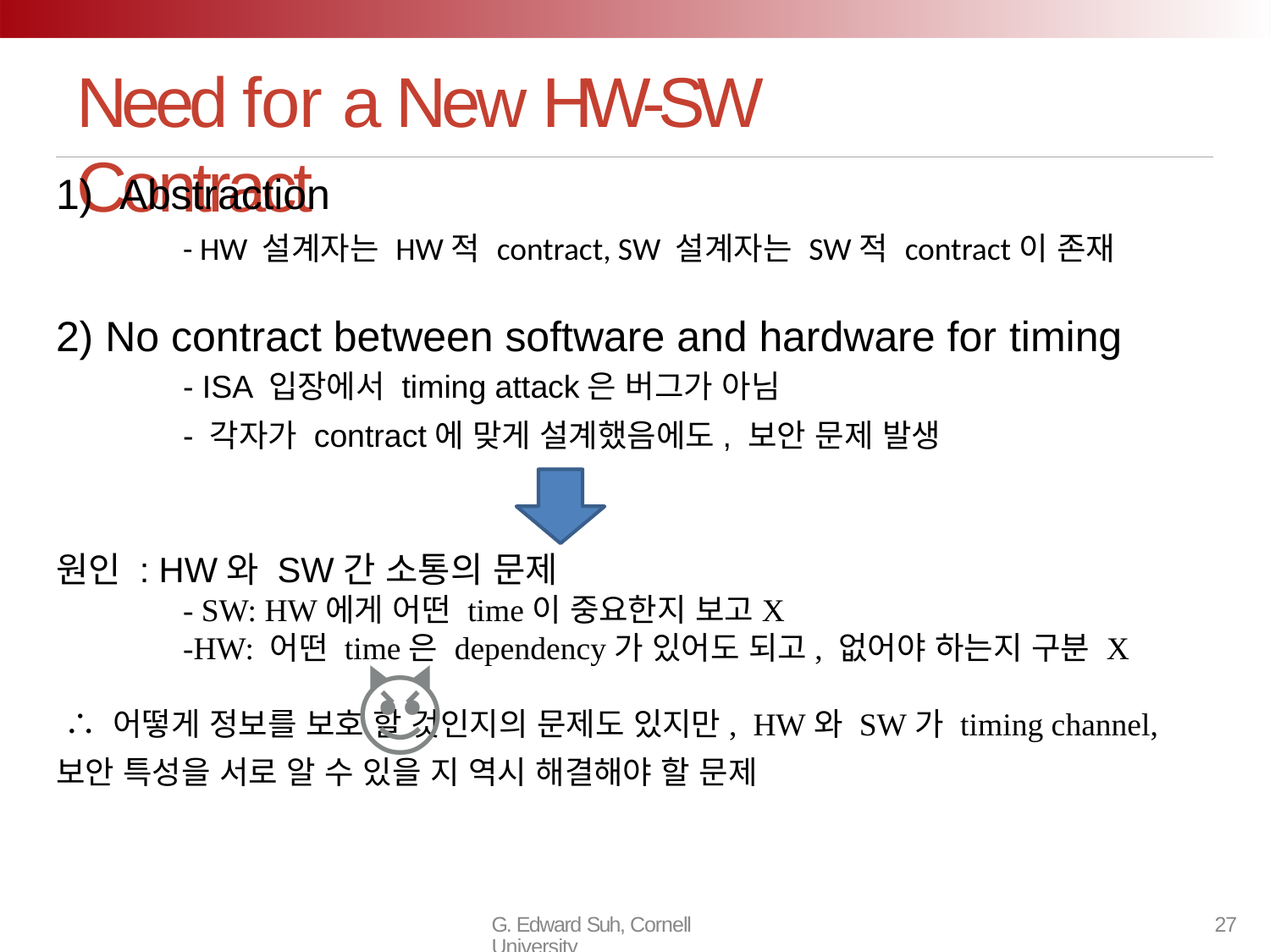

# Need for a New HW-SW Contract

Abstraction
	- HW 설계자는 HW적 contract, SW 설계자는 SW적 contract이 존재

2) No contract between software and hardware for timing
 	- ISA 입장에서 timing attack은 버그가 아님
	- 각자가 contract에 맞게 설계했음에도, 보안 문제 발생

원인 : HW와 SW간 소통의 문제
	- SW: HW에게 어떤 time이 중요한지 보고X
	-HW: 어떤 time은 dependency가 있어도 되고, 없어야 하는지 구분 X

 ∴ 어떻게 정보를 보호 할 것인지의 문제도 있지만,  HW와 SW가 timing channel, 보안 특성을 서로 알 수 있을 지 역시 해결해야 할 문제GRAMMING  LANGUAGES

😈
HARDWARE
G. Edward Suh, Cornell University
27